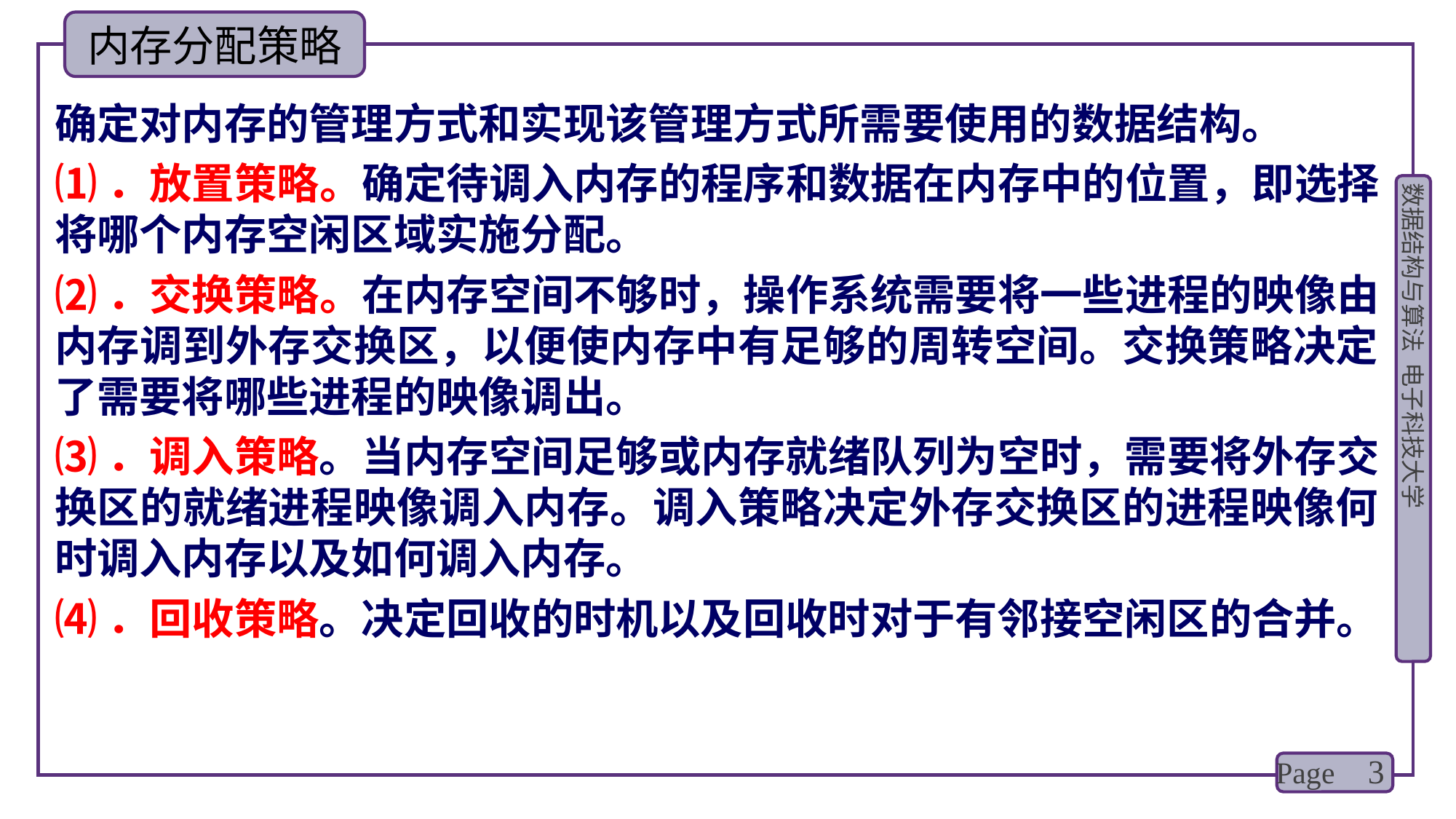

内存分配策略
确定对内存的管理方式和实现该管理方式所需要使用的数据结构。
⑴．放置策略。确定待调入内存的程序和数据在内存中的位置，即选择将哪个内存空闲区域实施分配。
⑵．交换策略。在内存空间不够时，操作系统需要将一些进程的映像由内存调到外存交换区，以便使内存中有足够的周转空间。交换策略决定了需要将哪些进程的映像调出。
⑶．调入策略。当内存空间足够或内存就绪队列为空时，需要将外存交换区的就绪进程映像调入内存。调入策略决定外存交换区的进程映像何时调入内存以及如何调入内存。
⑷．回收策略。决定回收的时机以及回收时对于有邻接空闲区的合并。